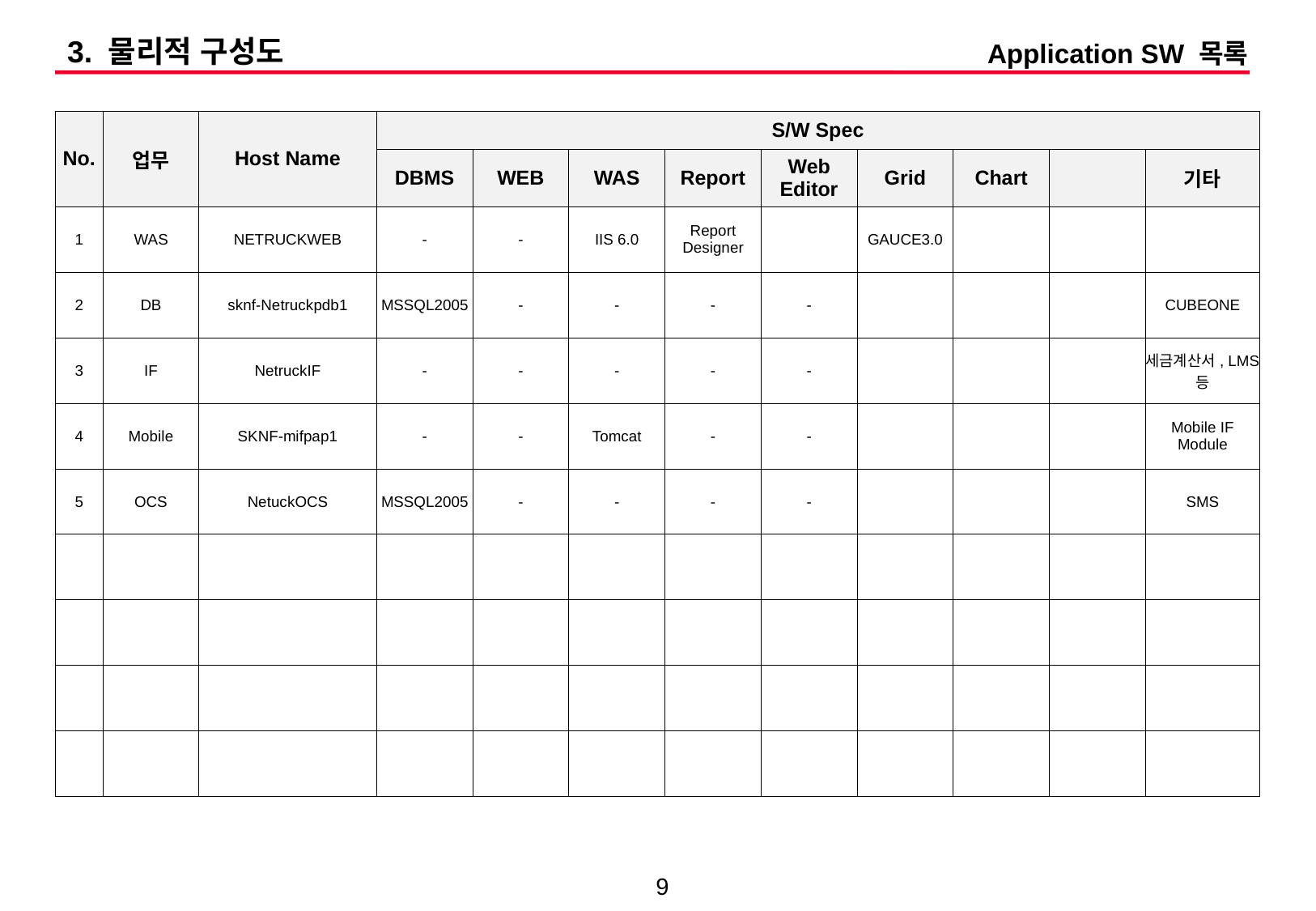

3. 물리적 구성도
Application SW 목록
| No. | 업무 | Host Name | S/W Spec |  |  |  |  |  |  |  |  |
| --- | --- | --- | --- | --- | --- | --- | --- | --- | --- | --- | --- |
|  |  |  | DBMS | WEB | WAS | Report | Web Editor | Grid | Chart |  | 기타 |
| 1 | WAS | NETRUCKWEB | - | - | IIS 6.0 | Report Designer |  | GAUCE3.0 |  |  |  |
| 2 | DB | sknf-Netruckpdb1 | MSSQL2005 | - | - | - | - |  |  |  | CUBEONE |
| 3 | IF | NetruckIF | - | - | - | - | - |  |  |  | 세금계산서, LMS 등 |
| 4 | Mobile | SKNF-mifpap1 | - | - | Tomcat | - | - |  |  |  | Mobile IF Module |
| 5 | OCS | NetuckOCS | MSSQL2005 | - | - | - | - |  |  |  | SMS |
|  |  |  |  |  |  |  |  |  |  |  |  |
|  |  |  |  |  |  |  |  |  |  |  |  |
|  |  |  |  |  |  |  |  |  |  |  |  |
|  |  |  |  |  |  |  |  |  |  |  |  |